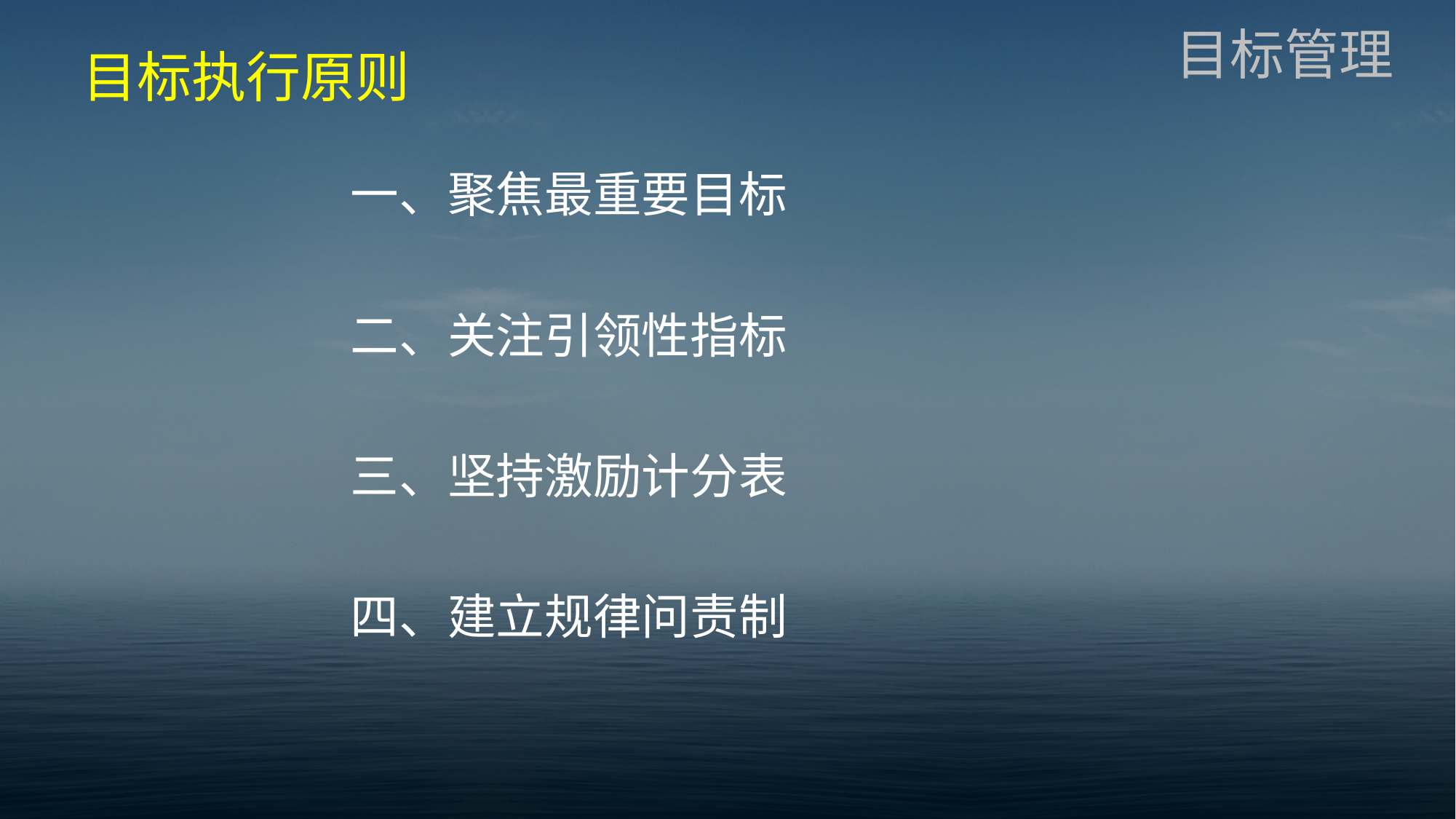

目标管理
目标执行原则
一、聚焦最重要目标
二、关注引领性指标
三、坚持激励计分表
四、建立规律问责制